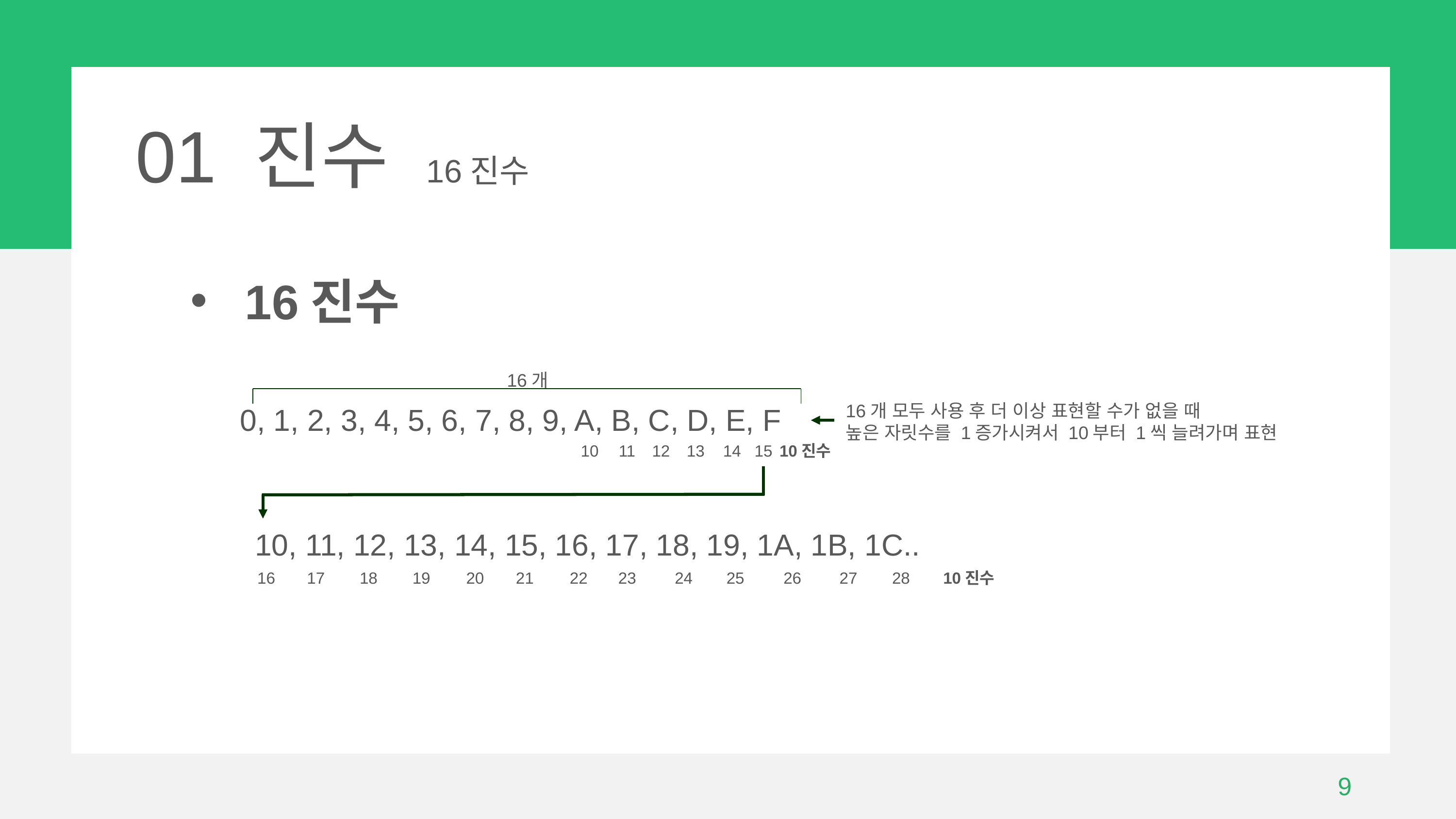

01 진수 16진수
16진수
16개
16개 모두 사용 후 더 이상 표현할 수가 없을 때
높은 자릿수를 1증가시켜서 10부터 1씩 늘려가며 표현
0, 1, 2, 3, 4, 5, 6, 7, 8, 9, A, B, C, D, E, F
10, 11, 12, 13, 14, 15, 16, 17, 18, 19, 1A, 1B, 1C..
16
17
18
19
20
21
22
23
24
25
26
27
28
10진수

10
11
12
13
14
15
10진수
9